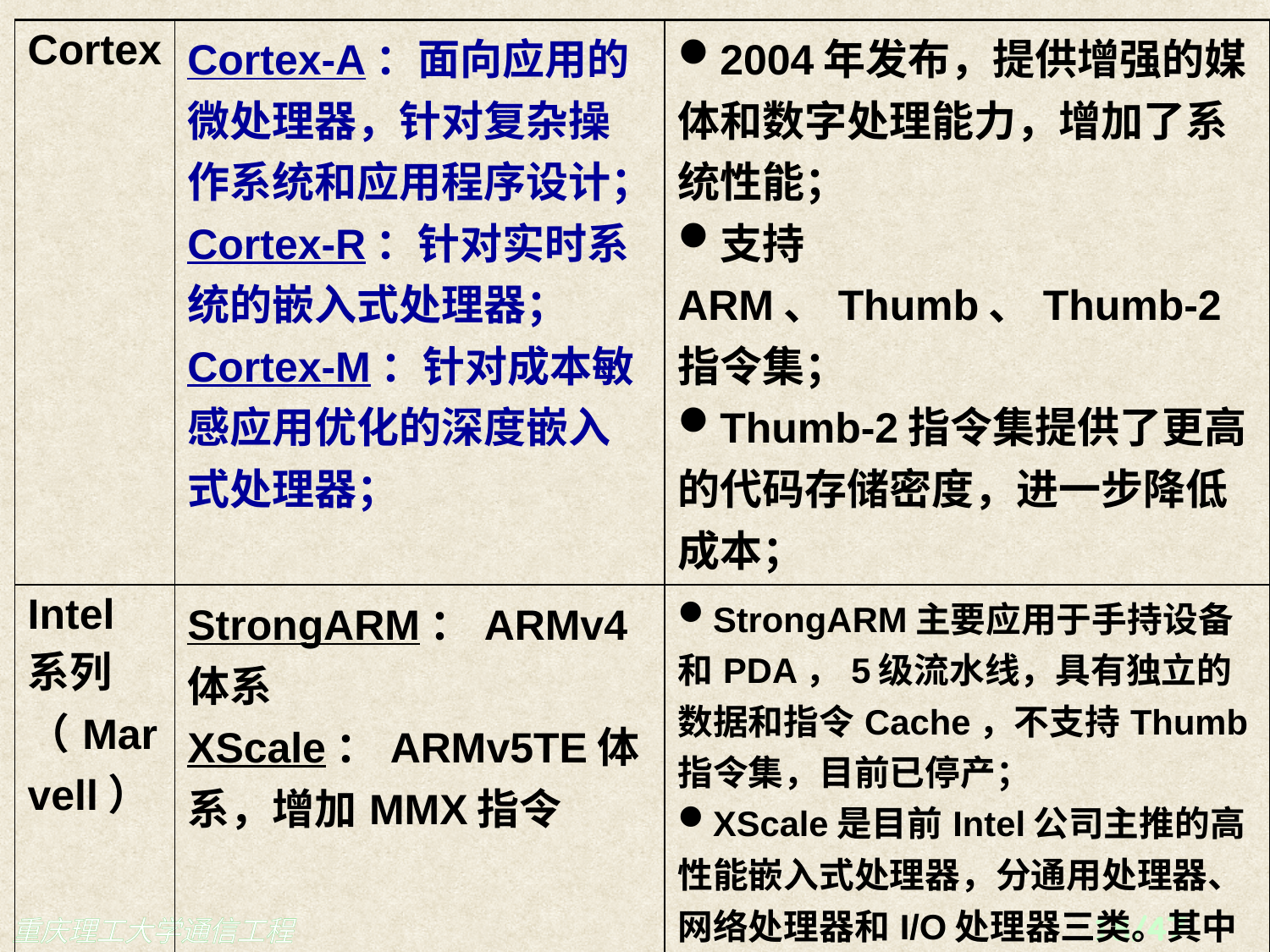

| Cortex | Cortex-A：面向应用的微处理器，针对复杂操作系统和应用程序设计； Cortex-R：针对实时系统的嵌入式处理器； Cortex-M：针对成本敏感应用优化的深度嵌入式处理器； | 2004年发布，提供增强的媒体和数字处理能力，增加了系统性能； 支持ARM、Thumb、Thumb-2指令集； Thumb-2指令集提供了更高的代码存储密度，进一步降低成本； |
| --- | --- | --- |
| Intel系列（Marvell） | StrongARM：ARMv4体系 XScale：ARMv5TE体系，增加MMX指令 | StrongARM主要应用于手持设备和PDA，5级流水线，具有独立的数据和指令Cache，不支持Thumb指令集，目前已停产； XScale是目前Intel公司主推的高性能嵌入式处理器，分通用处理器、网络处理器和I/O处理器三类。其中通用处理器有PXA25x、PXA26x、PXA27x三个系列，被广泛应用于智能手机、PDA领域。 |